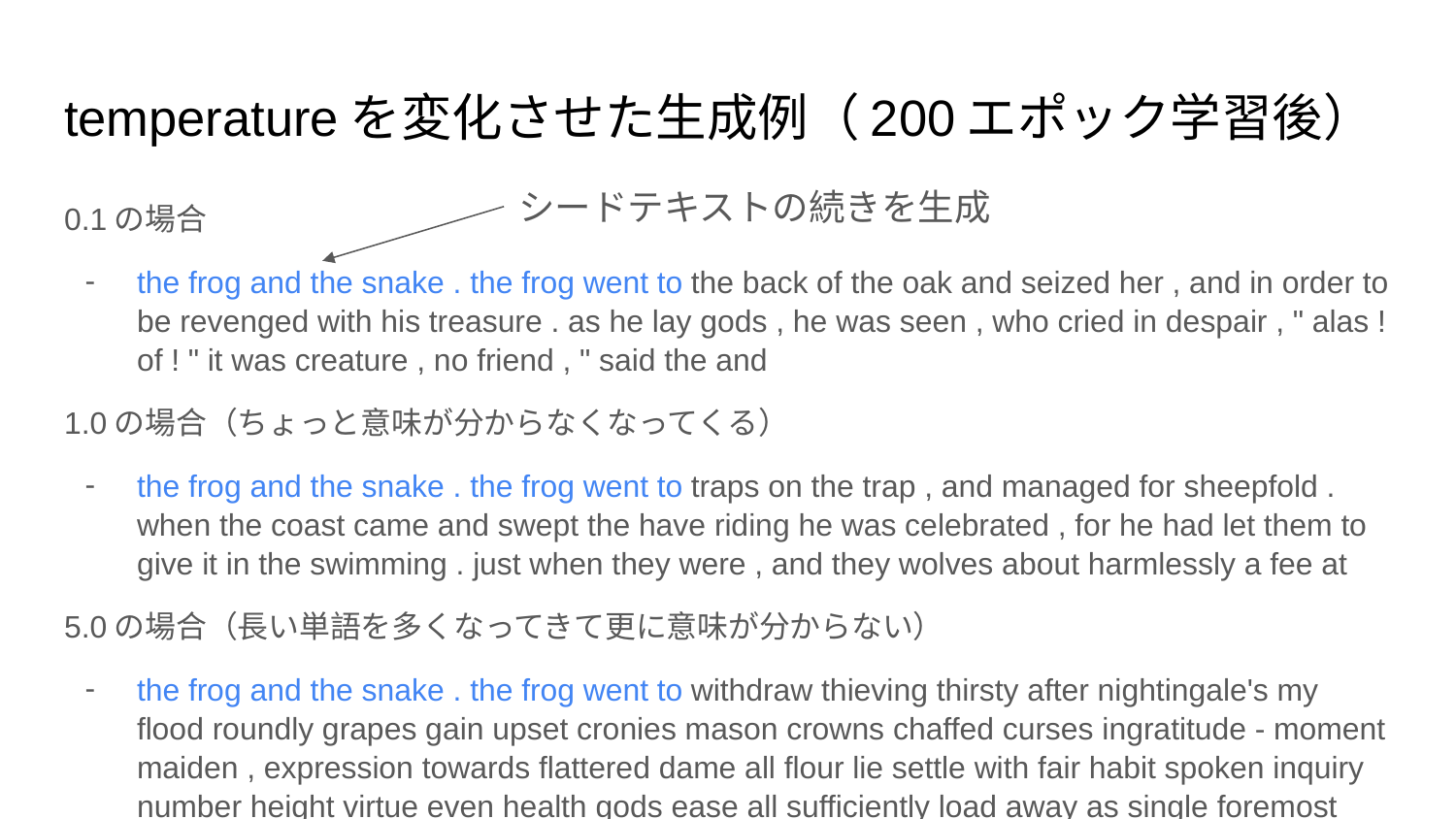

# temperatureを変化させた生成例（200エポック学習後）
シードテキストの続きを生成
0.1の場合
the frog and the snake . the frog went to the back of the oak and seized her , and in order to be revenged with his treasure . as he lay gods , he was seen , who cried in despair , " alas ! of ! " it was creature , no friend , " said the and
1.0の場合（ちょっと意味が分からなくなってくる）
the frog and the snake . the frog went to traps on the trap , and managed for sheepfold . when the coast came and swept the have riding he was celebrated , for he had let them to give it in the swimming . just when they were , and they wolves about harmlessly a fee at
5.0の場合（長い単語を多くなってきて更に意味が分からない）
the frog and the snake . the frog went to withdraw thieving thirsty after nightingale's my flood roundly grapes gain upset cronies mason crowns chaffed curses ingratitude - moment maiden , expression towards flattered dame all flour lie settle with fair habit spoken inquiry number height virtue even health gods ease all sufficiently load away as single foremost